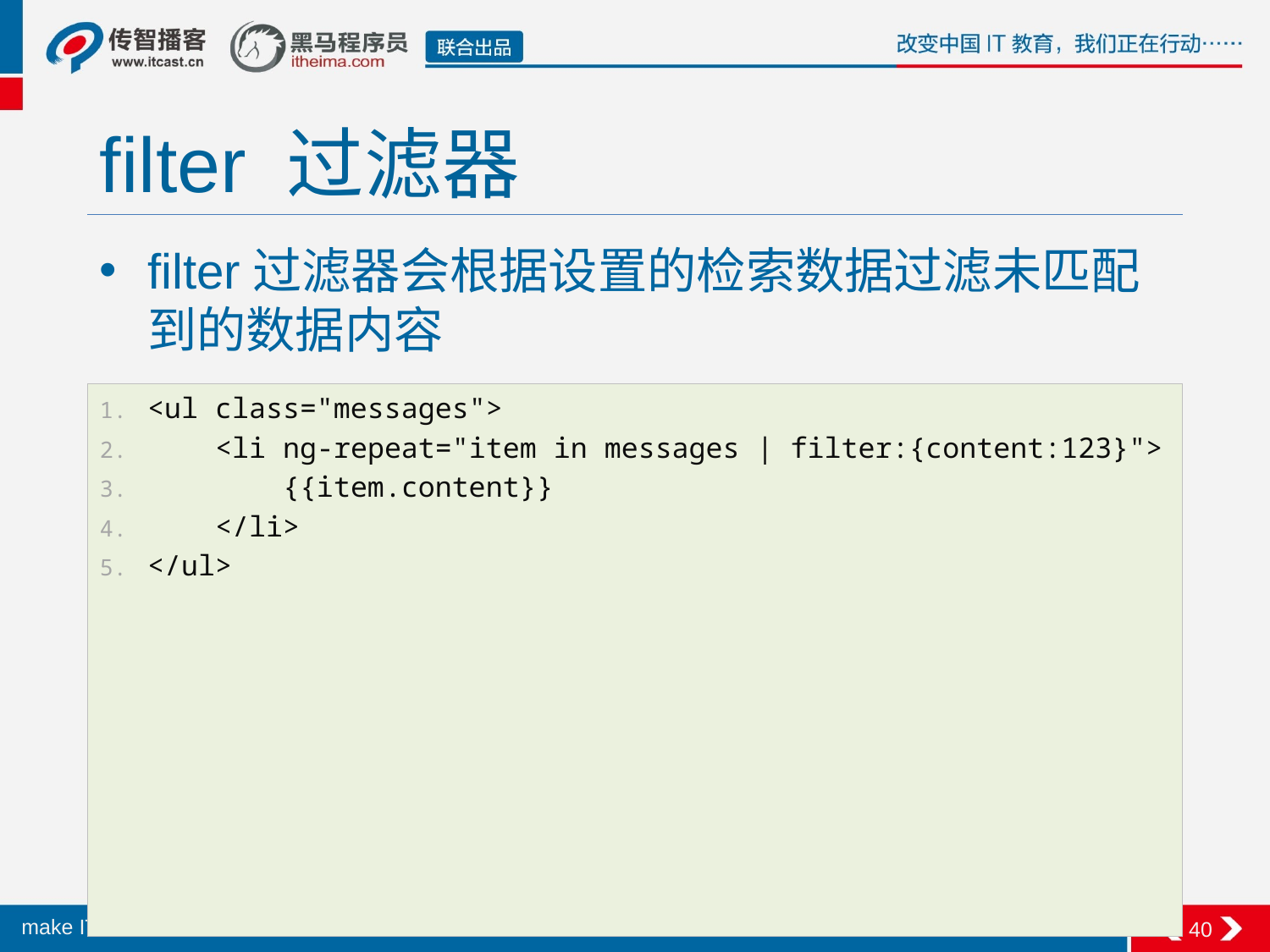

# filter 过滤器
filter过滤器会根据设置的检索数据过滤未匹配到的数据内容

也可以通过设置检索条件为一个对象，实现在指定属性中检索
<ul class="messages">
    <li ng-repeat="item in messages | filter:{content:123}">
        {{item.content}}
    </li>
</ul>
40

make IT better